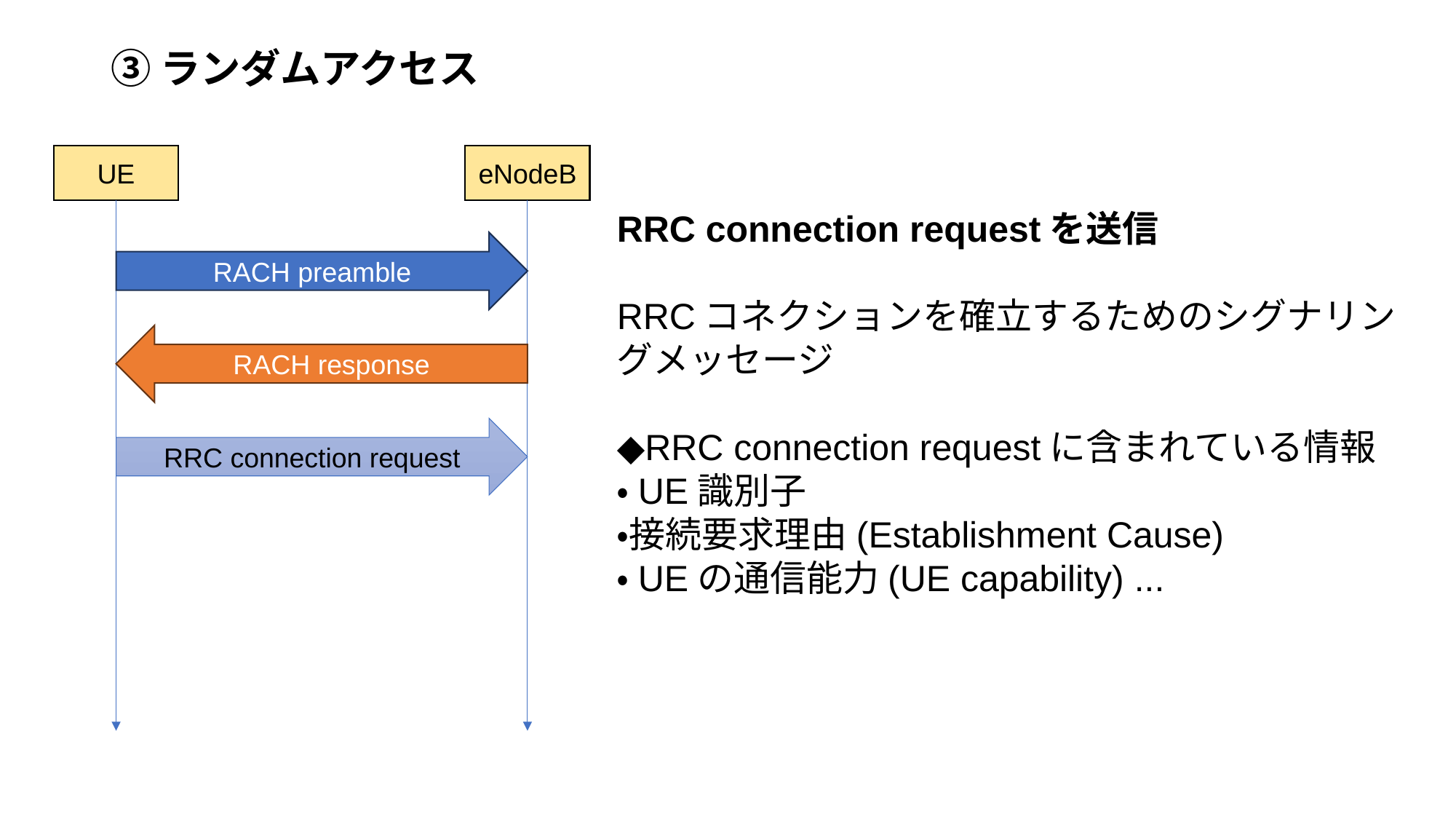

# ③ランダムアクセス
UE
eNodeB
RRC connection requestを送信

RRCコネクションを確立するためのシグナリングメッセージ

◆RRC connection requestに含まれている情報
・UE識別子
・接続要求理由(Establishment Cause)
・UEの通信能力(UE capability) ...
RACH preamble
RACH response
RRC connection request